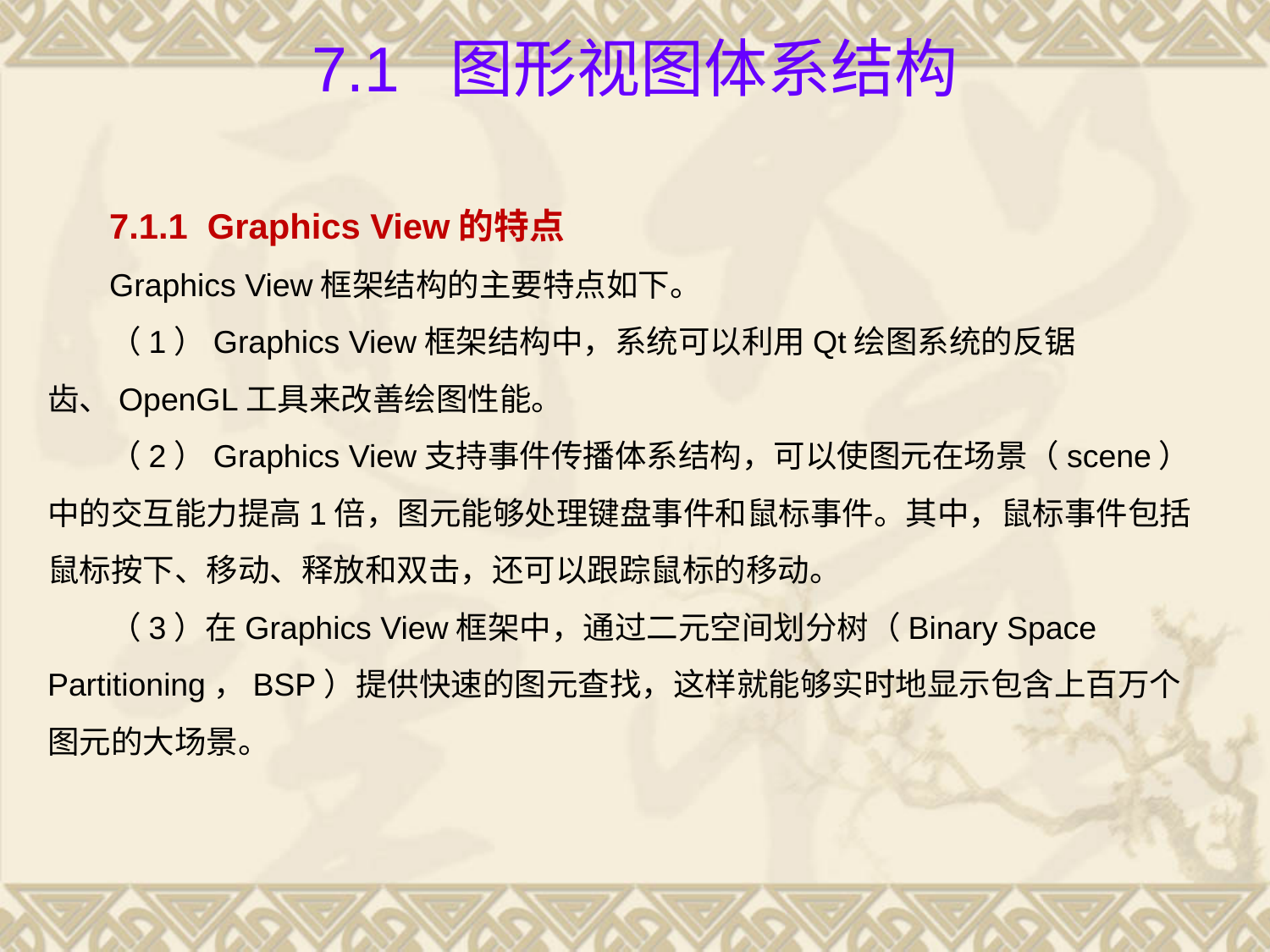

# 7.1  图形视图体系结构
7.1.1  Graphics View的特点
Graphics View框架结构的主要特点如下。
（1）Graphics View框架结构中，系统可以利用Qt绘图系统的反锯齿、OpenGL工具来改善绘图性能。
（2）Graphics View支持事件传播体系结构，可以使图元在场景（scene）中的交互能力提高1倍，图元能够处理键盘事件和鼠标事件。其中，鼠标事件包括鼠标按下、移动、释放和双击，还可以跟踪鼠标的移动。
（3）在Graphics View框架中，通过二元空间划分树（Binary Space Partitioning，BSP）提供快速的图元查找，这样就能够实时地显示包含上百万个图元的大场景。